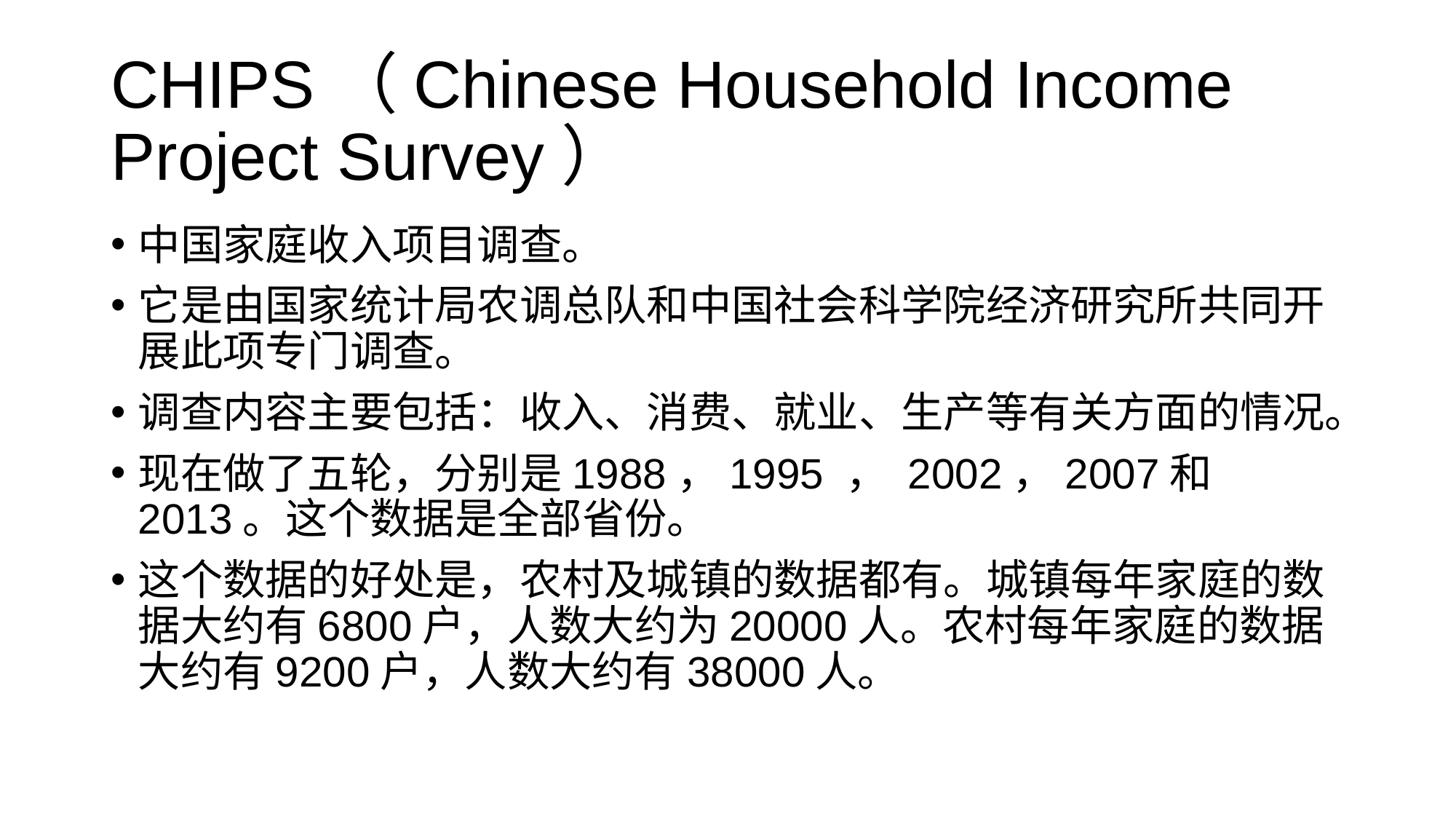

# CHIPS（Chinese Household Income Project Survey）
中国家庭收入项目调查。
它是由国家统计局农调总队和中国社会科学院经济研究所共同开展此项专门调查。
调查内容主要包括：收入、消费、就业、生产等有关方面的情况。
现在做了五轮，分别是1988，1995 ， 2002，2007和2013。这个数据是全部省份。
这个数据的好处是，农村及城镇的数据都有。城镇每年家庭的数据大约有6800户，人数大约为20000人。农村每年家庭的数据大约有9200户，人数大约有38000人。